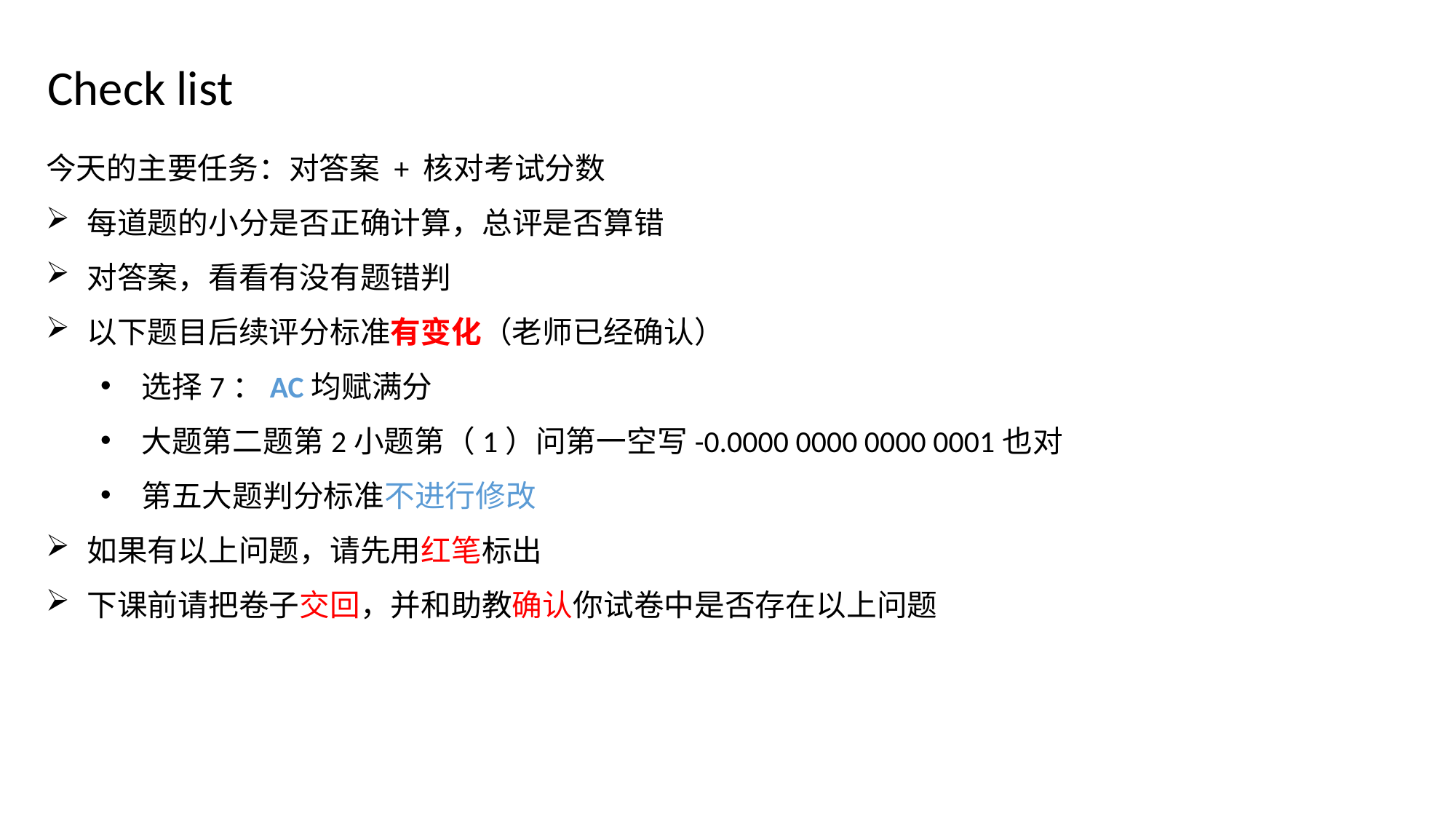

Check list
今天的主要任务：对答案 + 核对考试分数
每道题的小分是否正确计算，总评是否算错
对答案，看看有没有题错判
以下题目后续评分标准有变化（老师已经确认）
选择7：AC均赋满分
大题第二题第2小题第（1）问第一空写-0.0000 0000 0000 0001也对
第五大题判分标准不进行修改
如果有以上问题，请先用红笔标出
下课前请把卷子交回，并和助教确认你试卷中是否存在以上问题